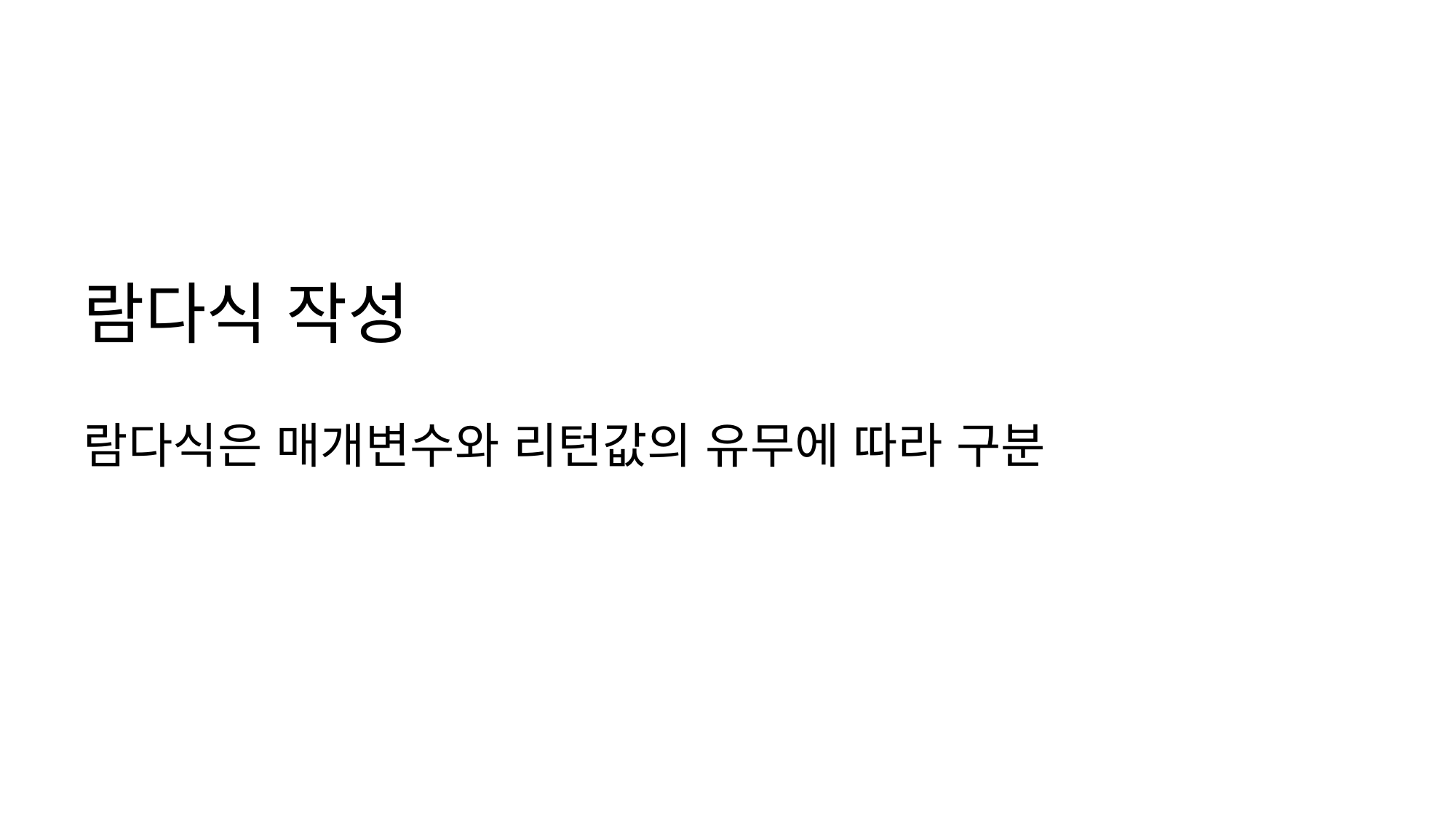

# 람다식 작성
람다식은 매개변수와 리턴값의 유무에 따라 구분